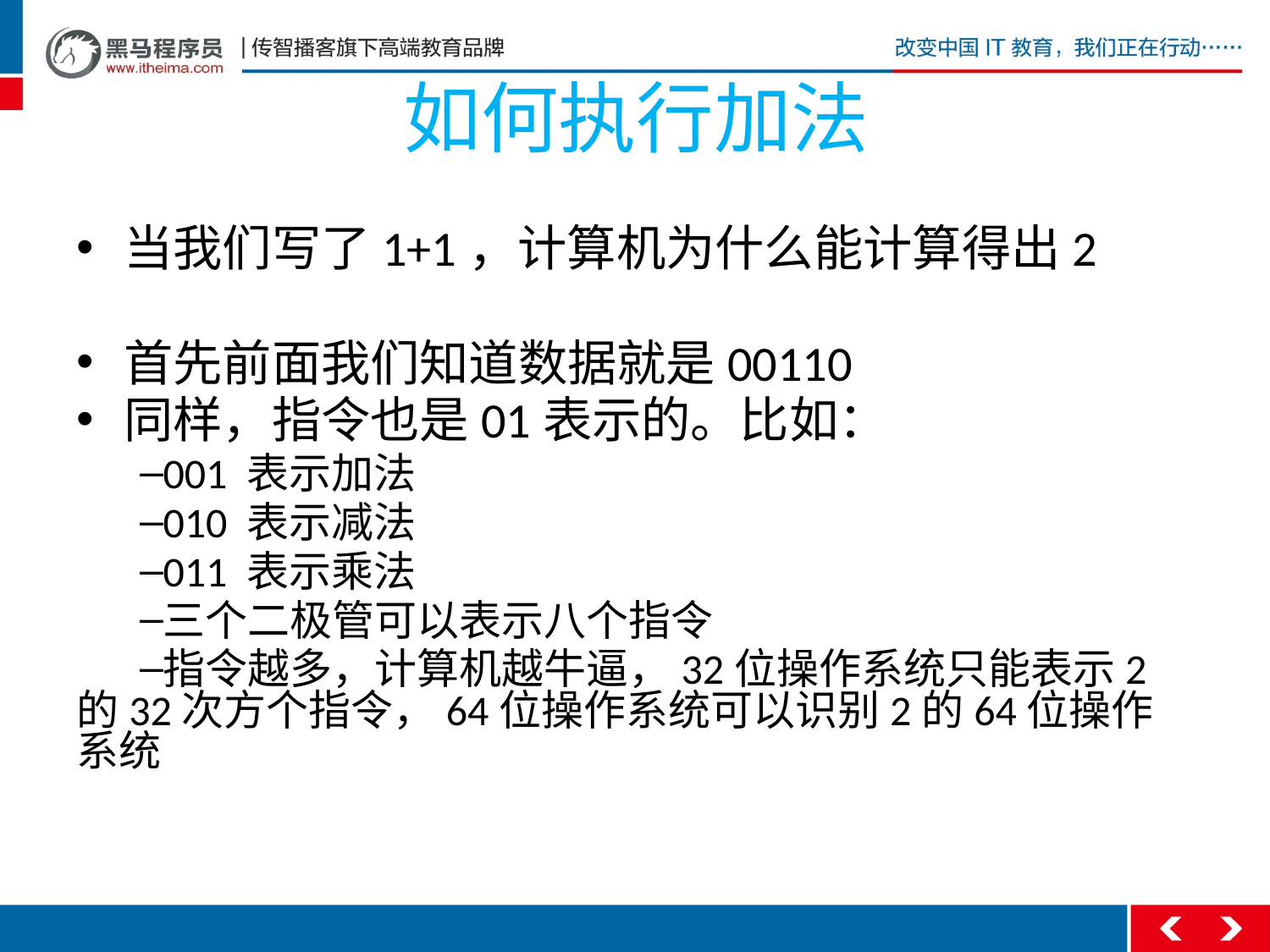

# 如何执行加法
当我们写了1+1，计算机为什么能计算得出2

首先前面我们知道数据就是00110
同样，指令也是01表示的。比如：
001 表示加法
010 表示减法
011 表示乘法
三个二极管可以表示八个指令
指令越多，计算机越牛逼，32位操作系统只能表示2的32次方个指令，64位操作系统可以识别2的64位操作系统